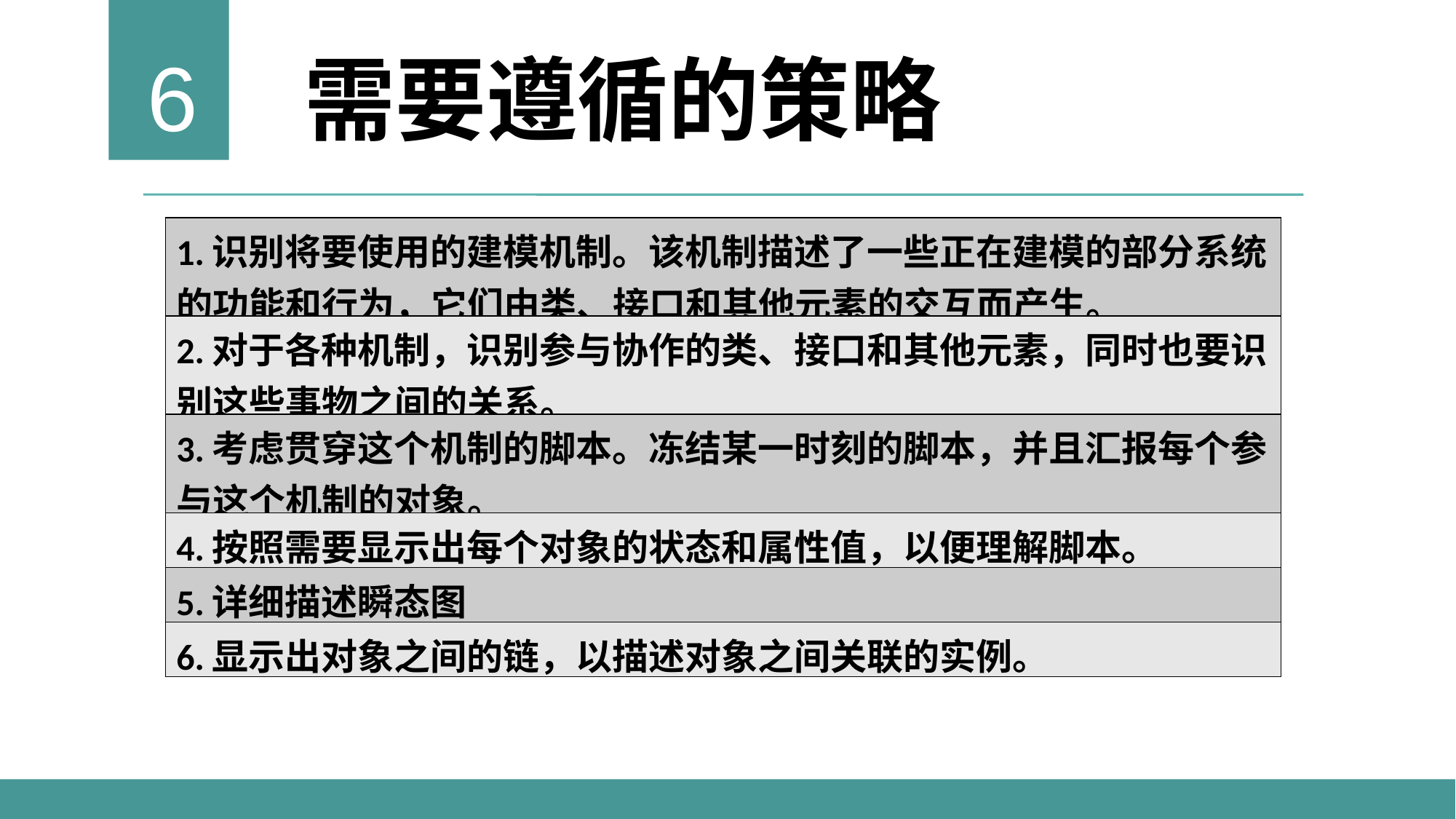

6
需要遵循的策略

| 1.识别将要使用的建模机制。该机制描述了一些正在建模的部分系统的功能和行为，它们由类、接口和其他元素的交互而产生。 |
| --- |
| 2.对于各种机制，识别参与协作的类、接口和其他元素，同时也要识别这些事物之间的关系。 |
| 3.考虑贯穿这个机制的脚本。冻结某一时刻的脚本，并且汇报每个参与这个机制的对象。 |
| 4.按照需要显示出每个对象的状态和属性值，以便理解脚本。 |
| 5.详细描述瞬态图 |
| 6.显示出对象之间的链，以描述对象之间关联的实例。 |